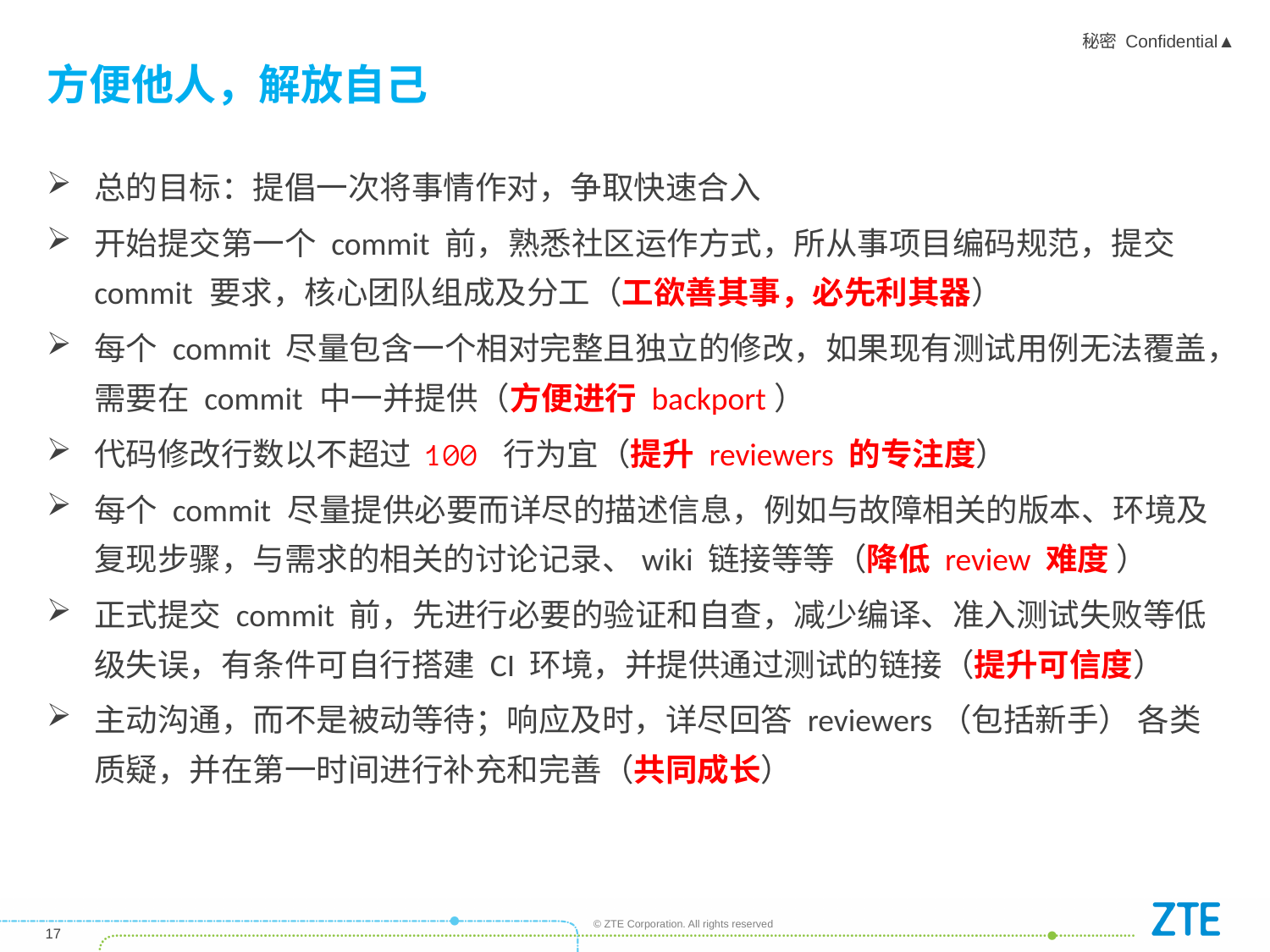

# 方便他人，解放自己
总的目标：提倡一次将事情作对，争取快速合入
开始提交第一个 commit 前，熟悉社区运作方式，所从事项目编码规范，提交 commit 要求，核心团队组成及分工（工欲善其事，必先利其器）
每个 commit 尽量包含一个相对完整且独立的修改，如果现有测试用例无法覆盖，需要在 commit 中一并提供（方便进行 backport）
代码修改行数以不超过 100 行为宜（提升 reviewers 的专注度）
每个 commit 尽量提供必要而详尽的描述信息，例如与故障相关的版本、环境及复现步骤，与需求的相关的讨论记录、wiki 链接等等（降低 review 难度 ）
正式提交 commit 前，先进行必要的验证和自查，减少编译、准入测试失败等低级失误，有条件可自行搭建 CI 环境，并提供通过测试的链接（提升可信度）
主动沟通，而不是被动等待；响应及时，详尽回答 reviewers（包括新手） 各类质疑，并在第一时间进行补充和完善（共同成长）